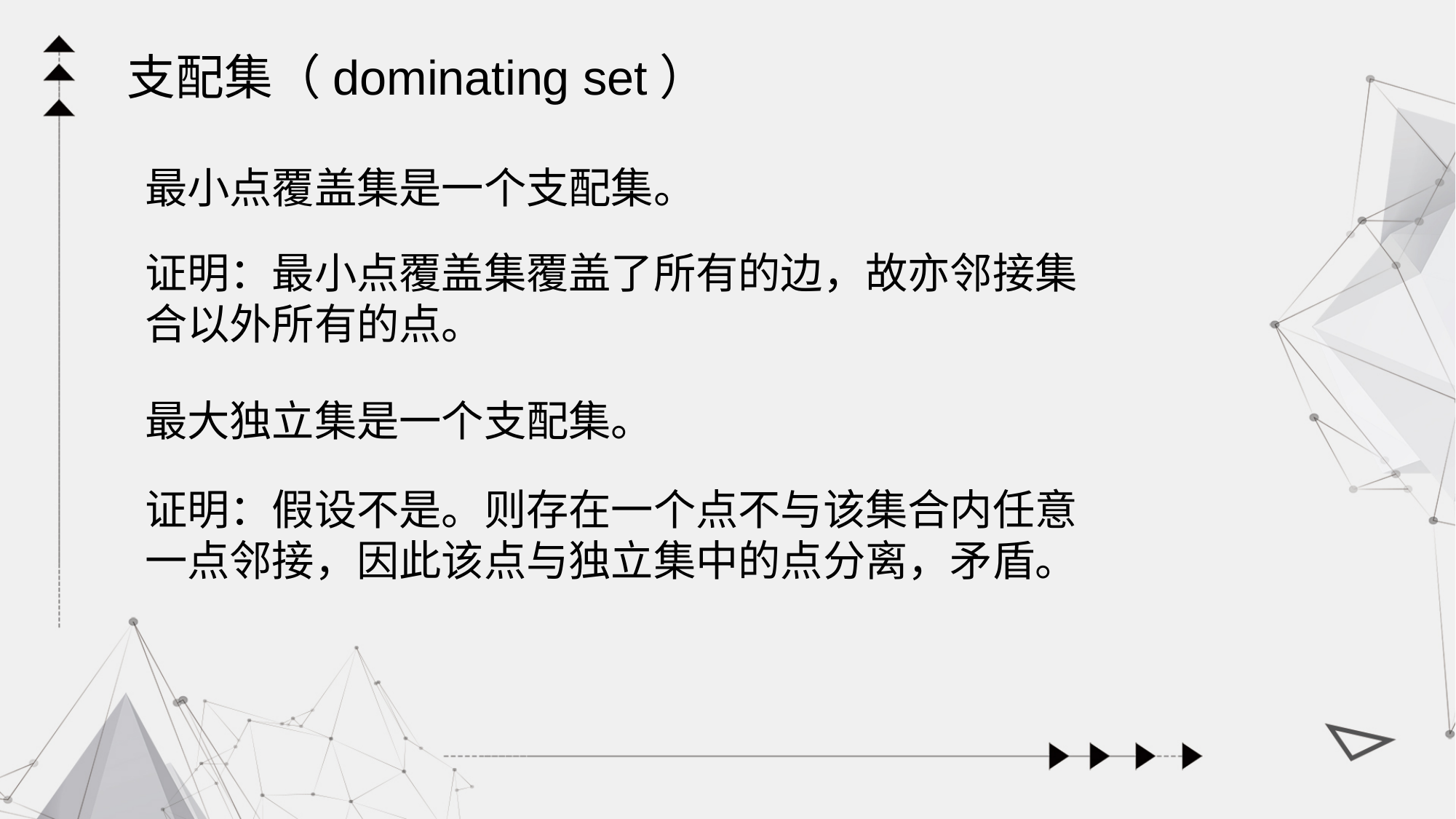

支配集（dominating set）
最小点覆盖集是一个支配集。
证明：最小点覆盖集覆盖了所有的边，故亦邻接集合以外所有的点。
最大独立集是一个支配集。
证明：假设不是。则存在一个点不与该集合内任意一点邻接，因此该点与独立集中的点分离，矛盾。